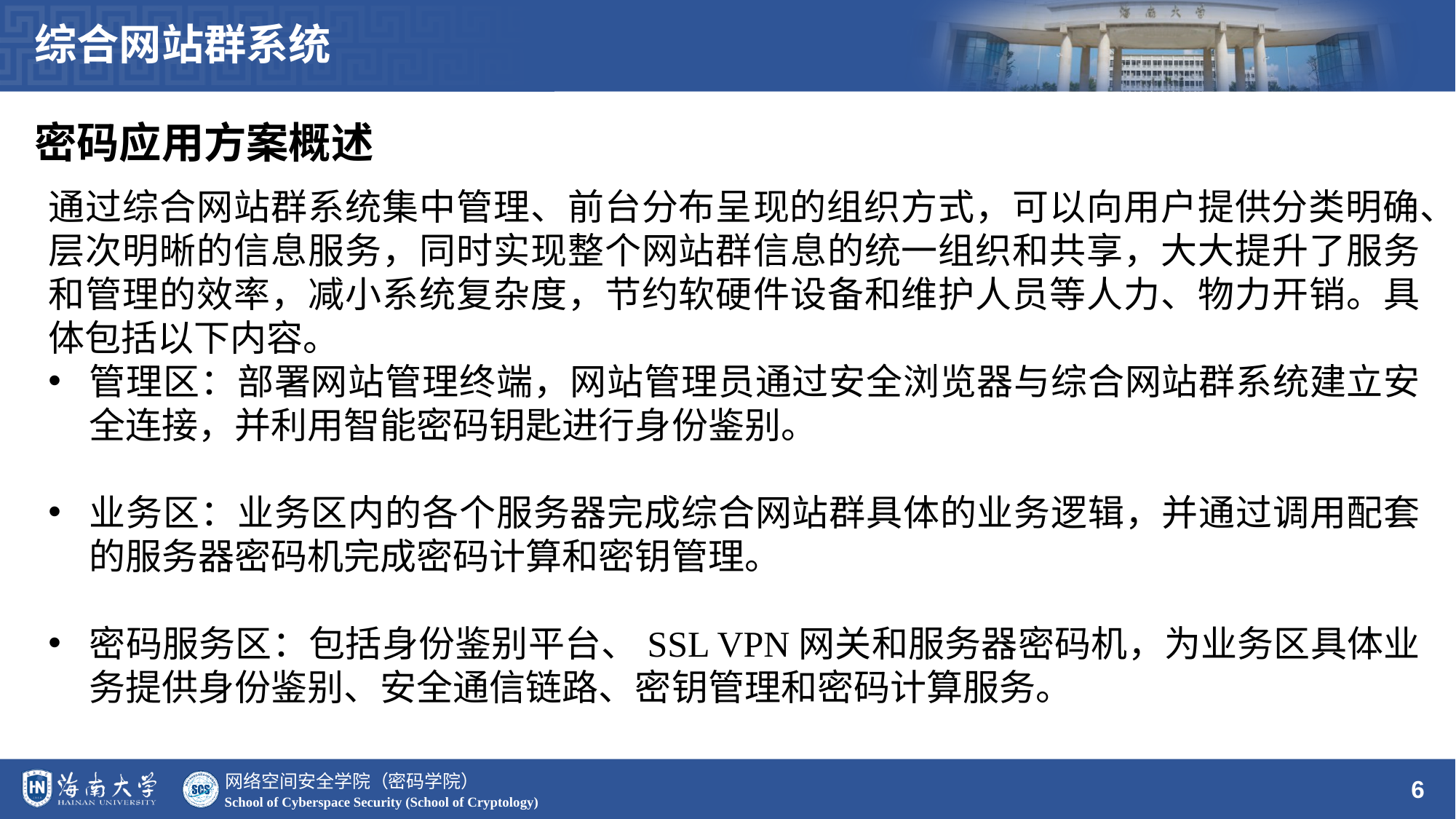

综合网站群系统
密码应用方案概述
通过综合网站群系统集中管理、前台分布呈现的组织方式，可以向用户提供分类明确、层次明晰的信息服务，同时实现整个网站群信息的统一组织和共享，大大提升了服务和管理的效率，减小系统复杂度，节约软硬件设备和维护人员等人力、物力开销。具体包括以下内容。
管理区：部署网站管理终端，网站管理员通过安全浏览器与综合网站群系统建立安全连接，并利用智能密码钥匙进行身份鉴别。

业务区：业务区内的各个服务器完成综合网站群具体的业务逻辑，并通过调用配套的服务器密码机完成密码计算和密钥管理。

密码服务区：包括身份鉴别平台、SSL VPN网关和服务器密码机，为业务区具体业务提供身份鉴别、安全通信链路、密钥管理和密码计算服务。
6